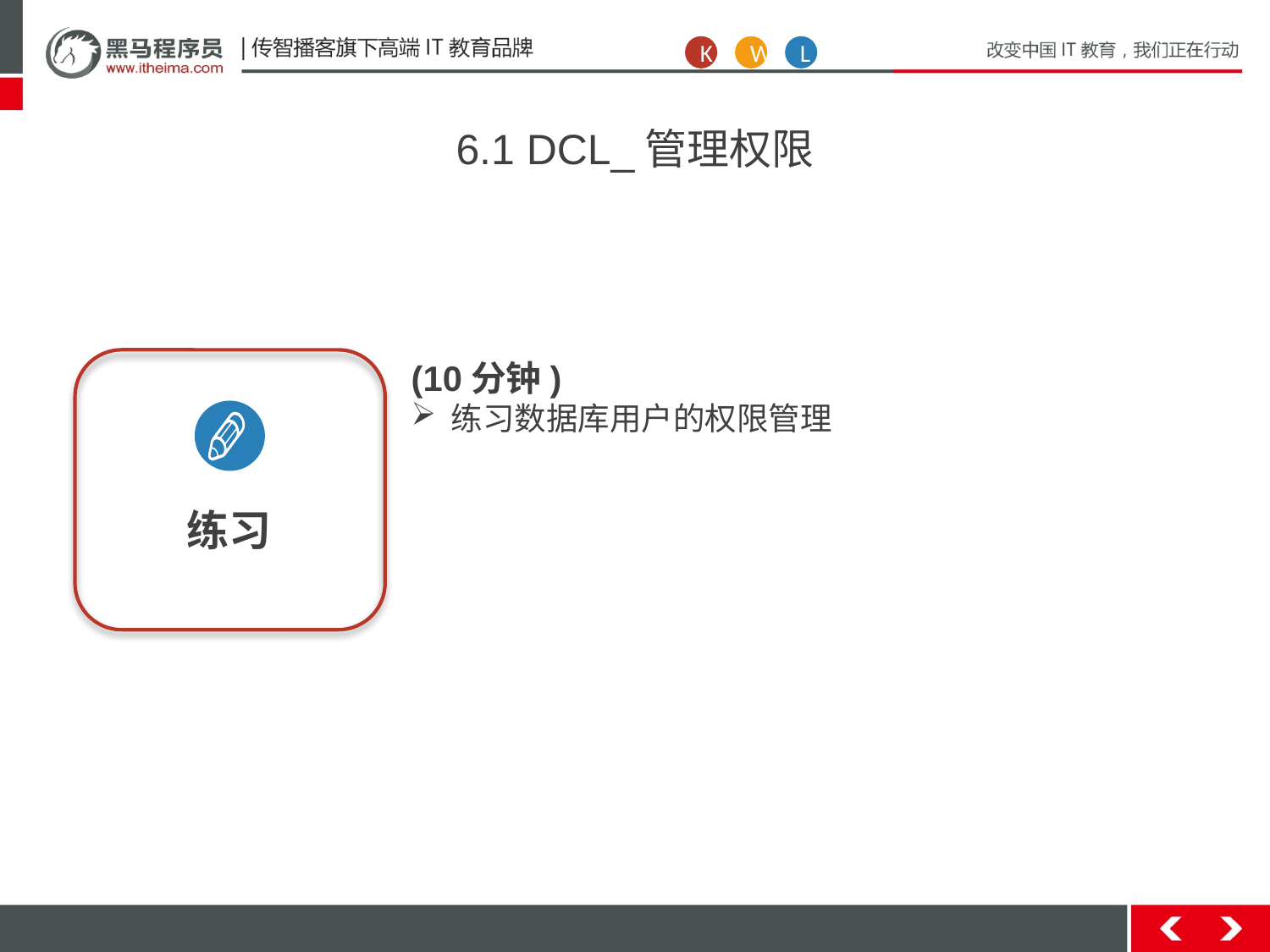

K
W
L
6.1 DCL_管理权限

练习
(10分钟)
练习数据库用户的权限管理